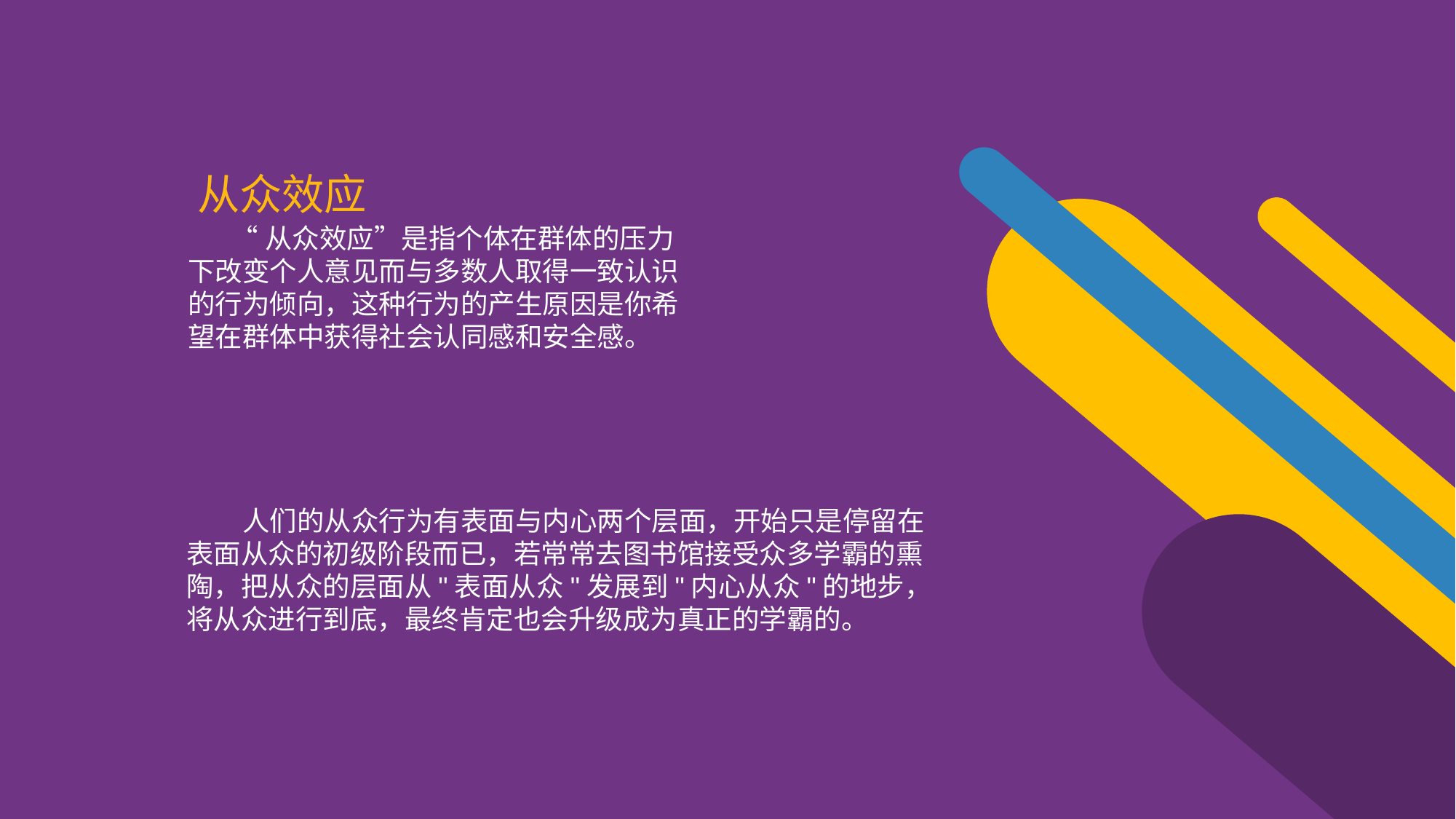

从众效应
       “从众效应”是指个体在群体的压力下改变个人意见而与多数人取得一致认识的行为倾向，这种行为的产生原因是你希望在群体中获得社会认同感和安全感。

        人们的从众行为有表面与内心两个层面，开始只是停留在表面从众的初级阶段而已，若常常去图书馆接受众多学霸的熏陶，把从众的层面从"表面从众"发展到"内心从众"的地步，将从众进行到底，最终肯定也会升级成为真正的学霸的。